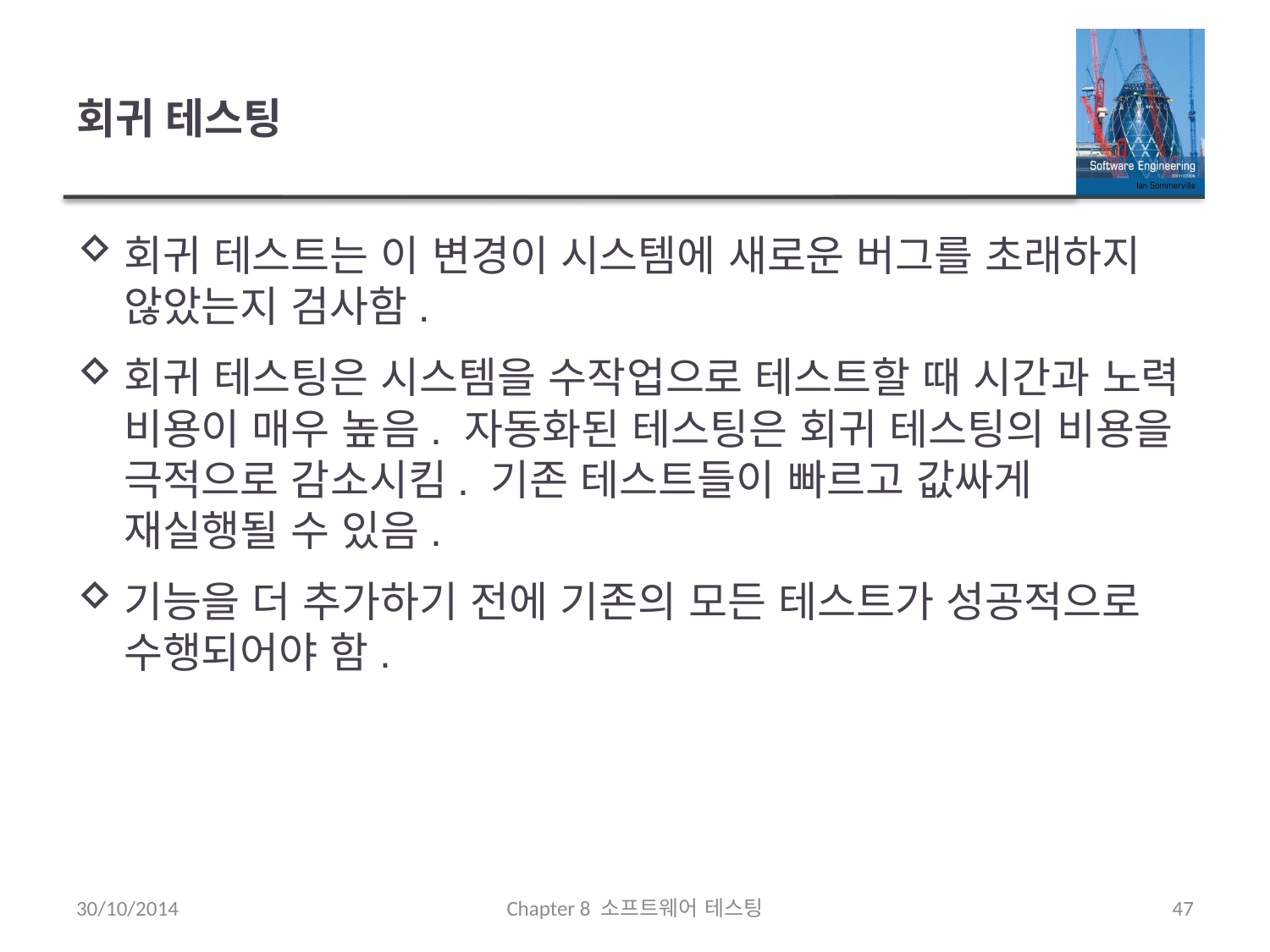

# 회귀 테스팅
회귀 테스트는 이 변경이 시스템에 새로운 버그를 초래하지 않았는지 검사함.
회귀 테스팅은 시스템을 수작업으로 테스트할 때 시간과 노력 비용이 매우 높음. 자동화된 테스팅은 회귀 테스팅의 비용을 극적으로 감소시킴. 기존 테스트들이 빠르고 값싸게 재실행될 수 있음.
기능을 더 추가하기 전에 기존의 모든 테스트가 성공적으로 수행되어야 함.

30/10/2014
Chapter 8 소프트웨어 테스팅
47